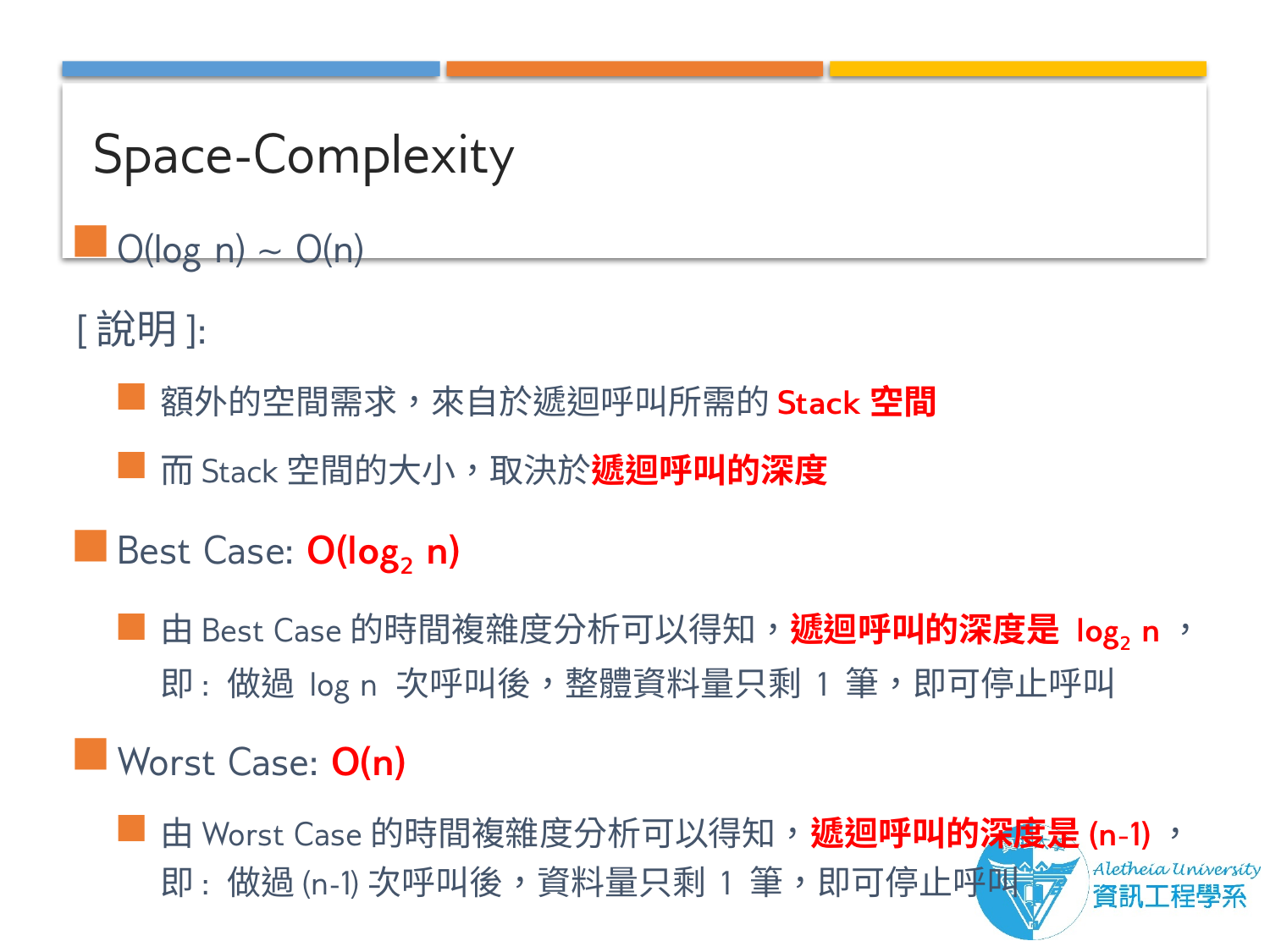

# Space-Complexity
O(log n) ~ O(n)
[說明]:
額外的空間需求，來自於遞迴呼叫所需的Stack空間
而Stack空間的大小，取決於遞迴呼叫的深度
Best Case: O(log2 n)
由Best Case的時間複雜度分析可以得知，遞迴呼叫的深度是 log2 n，即: 做過 log n 次呼叫後，整體資料量只剩 1 筆，即可停止呼叫
Worst Case: O(n)
由Worst Case的時間複雜度分析可以得知，遞迴呼叫的深度是(n-1)，即: 做過(n-1)次呼叫後，資料量只剩 1 筆，即可停止呼叫